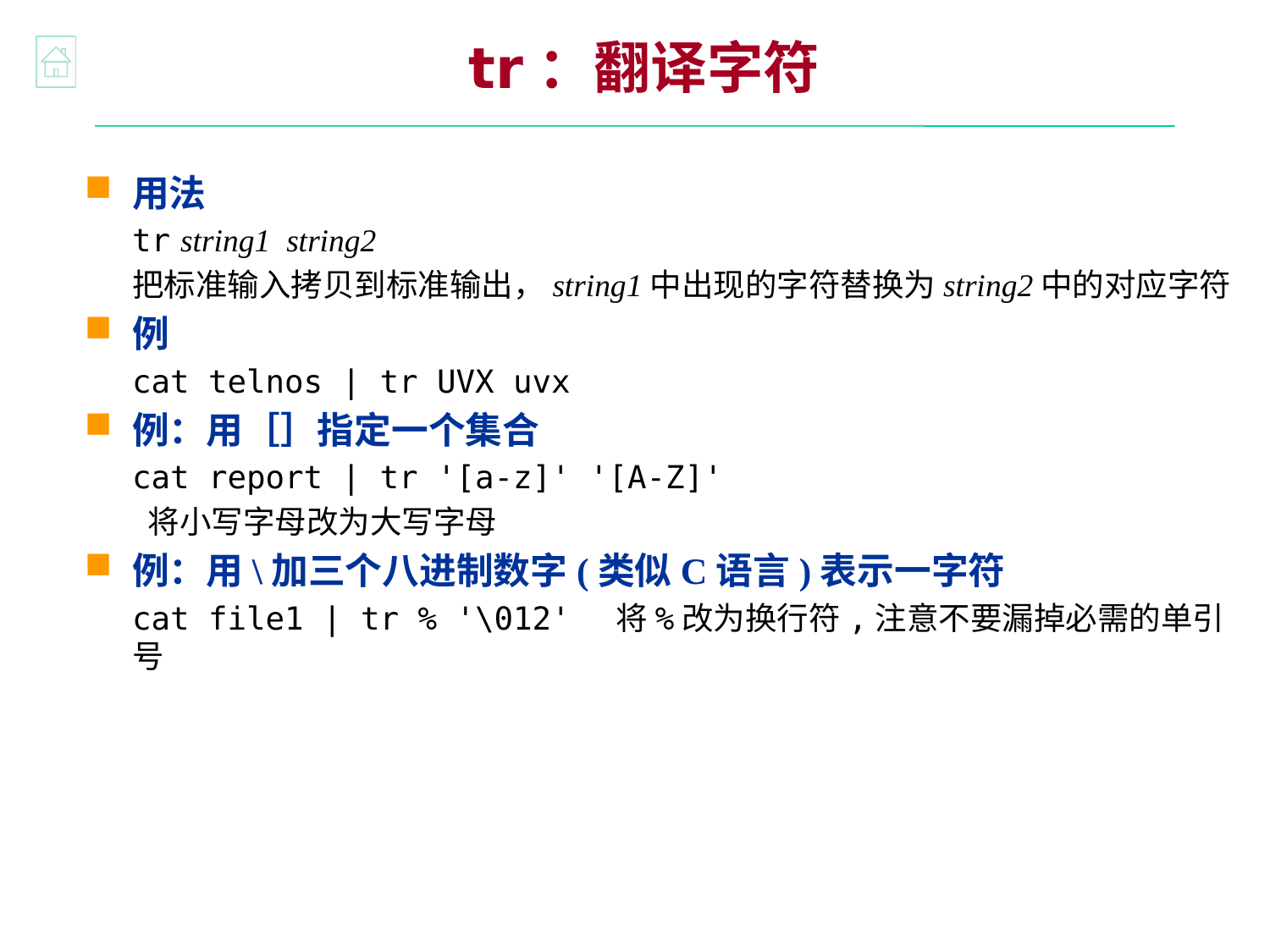

tr：翻译字符

用法
tr string1  string2
把标准输入拷贝到标准输出，string1中出现的字符替换为string2中的对应字符
例
cat telnos | tr UVX uvx
例：用［］指定一个集合
cat report | tr '[a-z]' '[A-Z]'
将小写字母改为大写字母
例：用\加三个八进制数字(类似C语言)表示一字符
cat file1 | tr % '\012'  将%改为换行符,注意不要漏掉必需的单引号